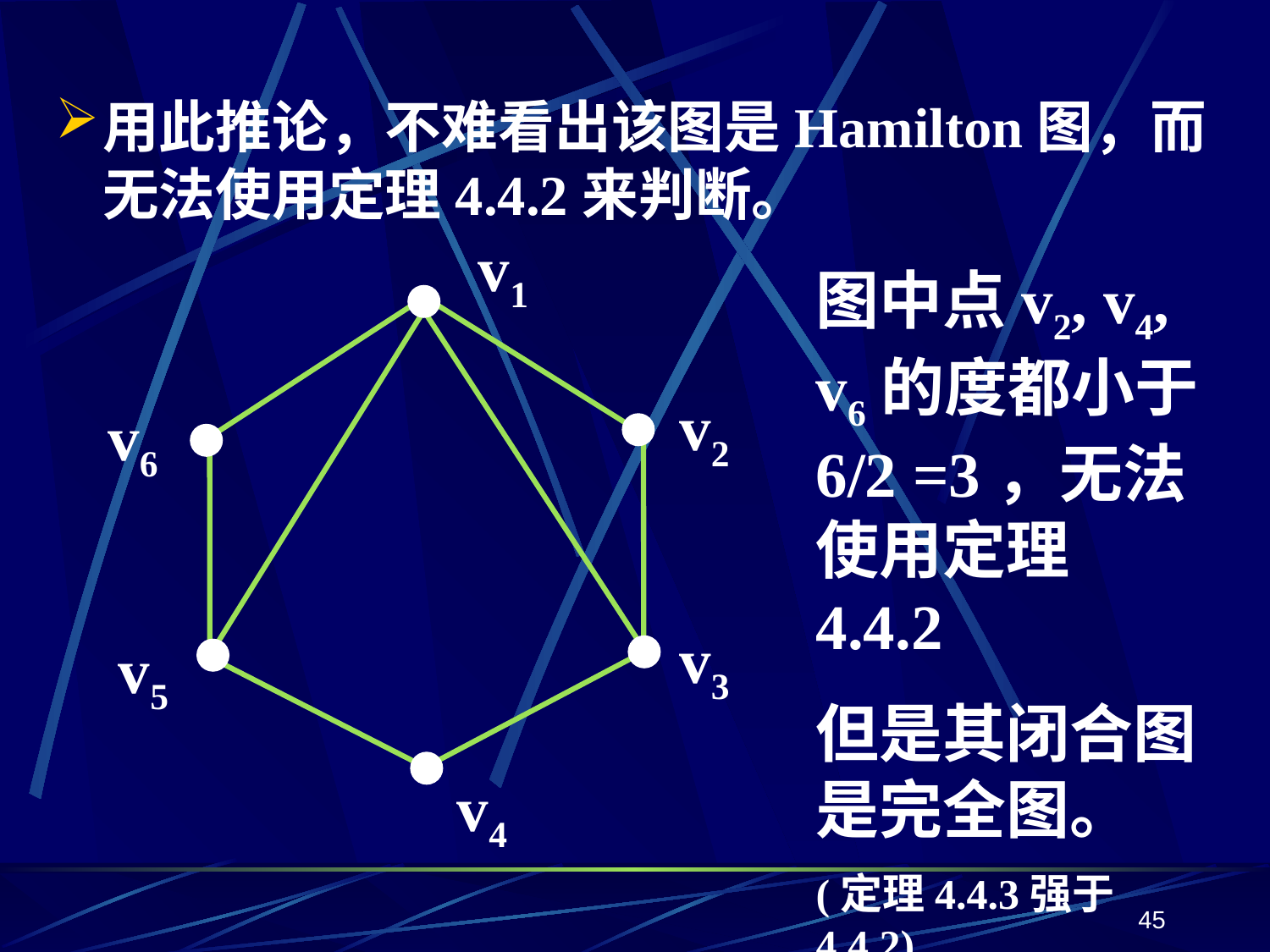

用此推论，不难看出该图是Hamilton图，而无法使用定理4.4.2来判断。
v1
图中点v2, v4, v6的度都小于6/2 =3，无法使用定理4.4.2
但是其闭合图是完全图。
(定理4.4.3强于4.4.2)

v2
v6
v3
v5
v4

45